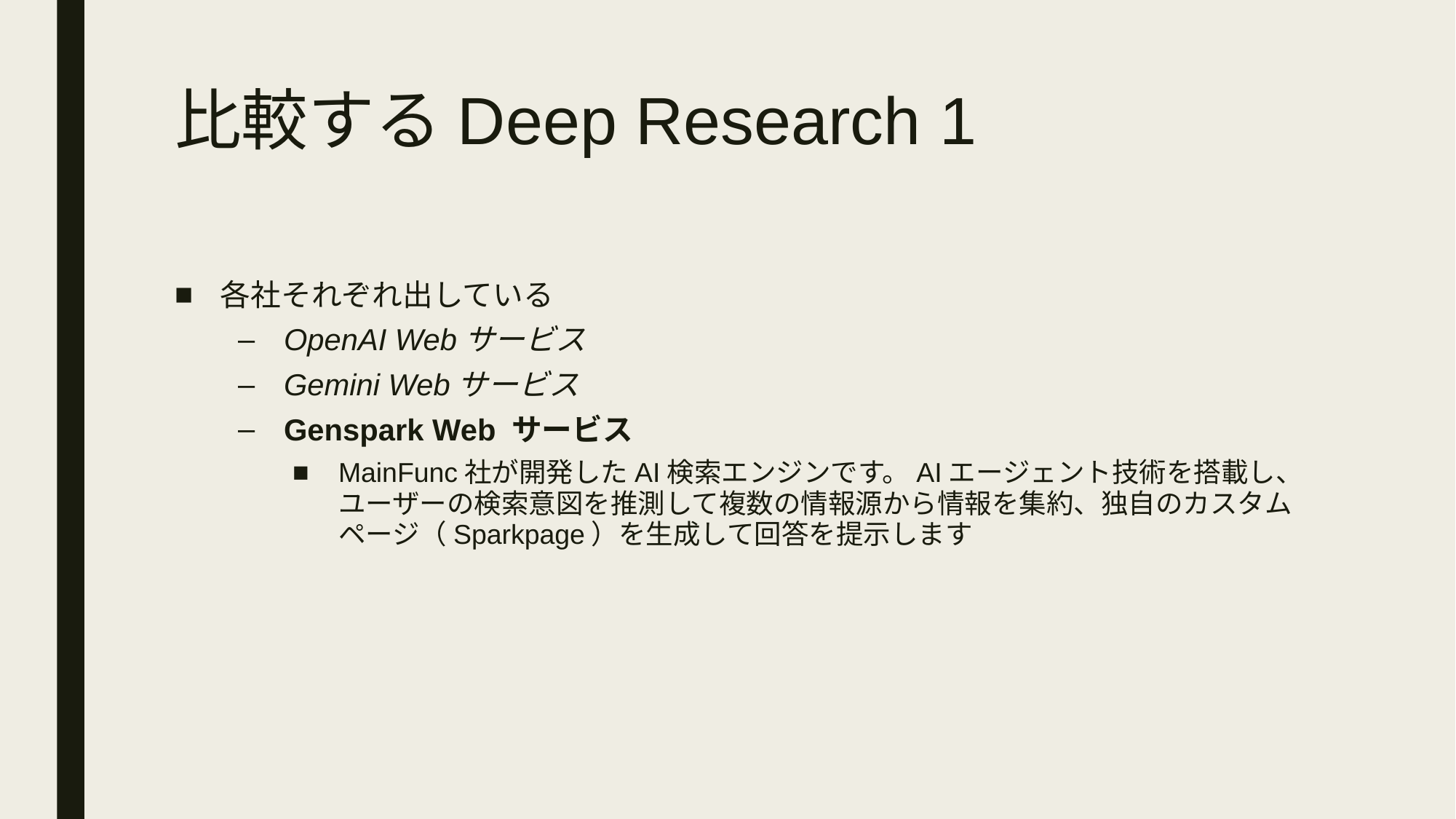

# 比較するDeep Research 1
各社それぞれ出している
OpenAI Webサービス
Gemini Webサービス
Genspark Web サービス
MainFunc社が開発したAI検索エンジンです。AIエージェント技術を搭載し、ユーザーの検索意図を推測して複数の情報源から情報を集約、独自のカスタムページ（Sparkpage）を生成して回答を提示します